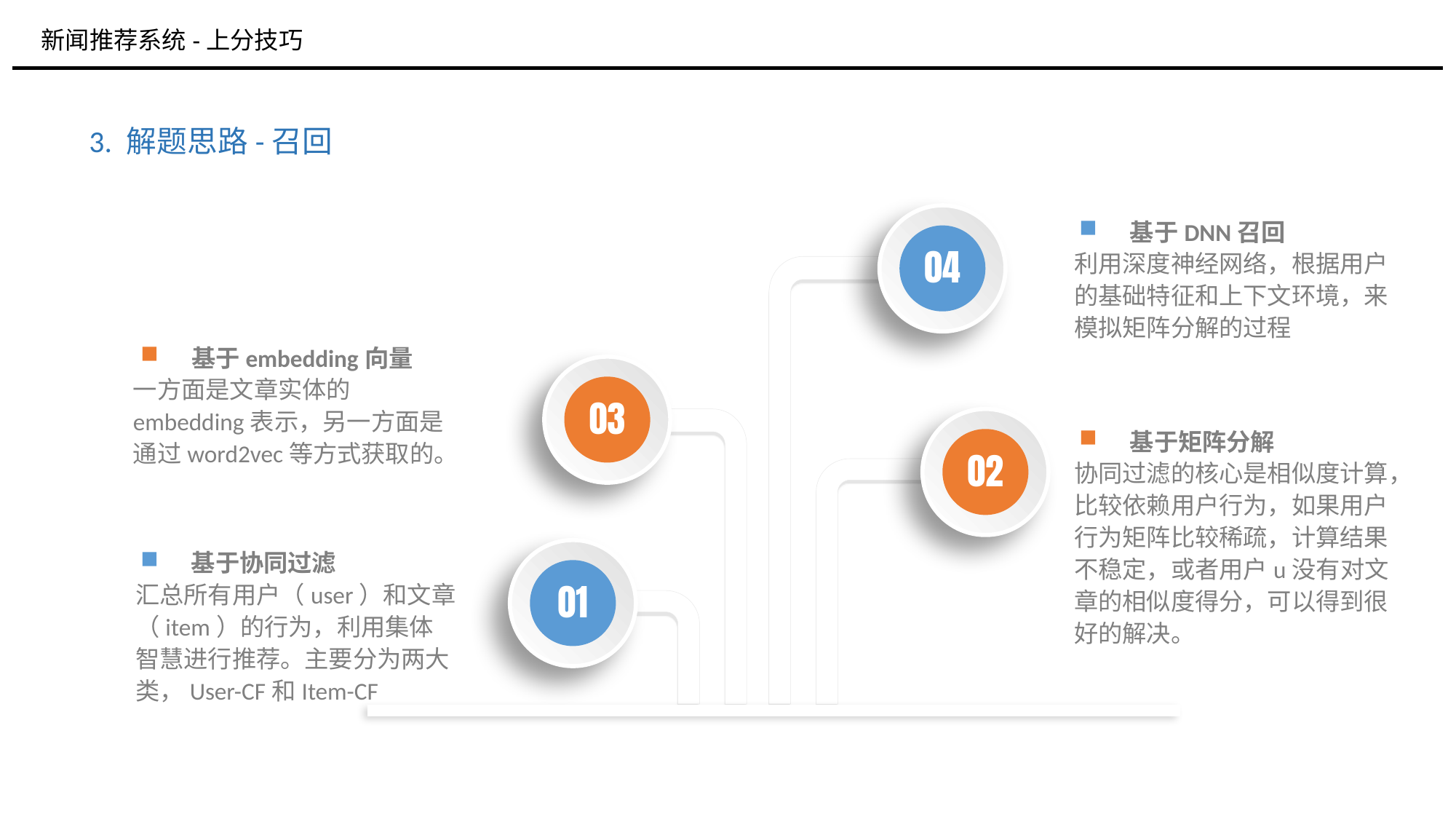

新闻推荐系统-上分技巧
3. 解题思路-召回

04
基于DNN召回
利用深度神经网络，根据用户的基础特征和上下文环境，来模拟矩阵分解的过程

基于embedding向量

03
一方面是文章实体的embedding表示，另一方面是通过word2vec等方式获取的。

02
基于矩阵分解
协同过滤的核心是相似度计算，比较依赖用户行为，如果用户行为矩阵比较稀疏，计算结果不稳定，或者用户u没有对文章的相似度得分，可以得到很好的解决。

01
基于协同过滤
汇总所有用户（user）和文章（item）的行为，利用集体智慧进行推荐。主要分为两大类，User-CF和Item-CF